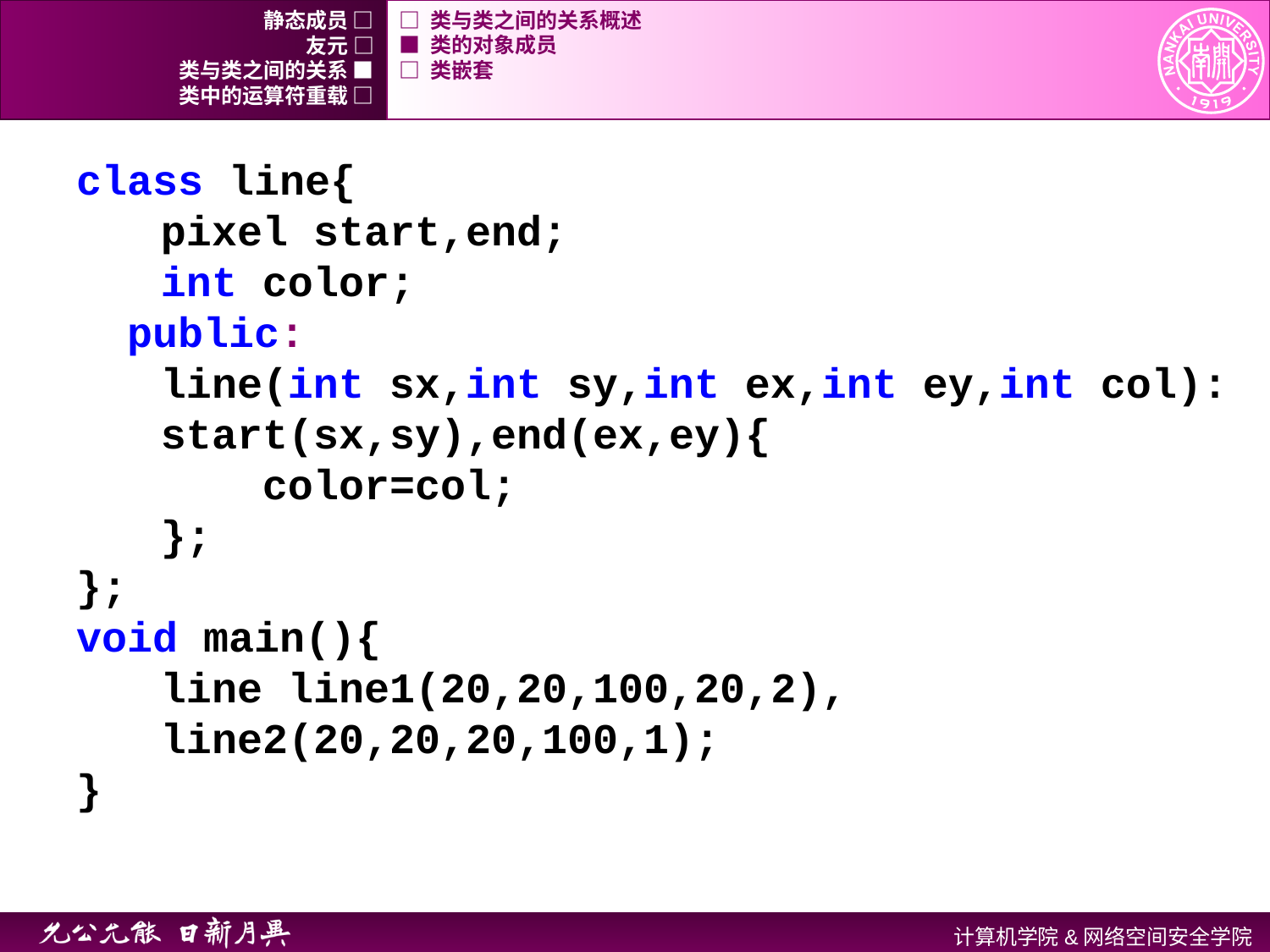

静态成员 □
□ 类与类之间的关系概述
友元 □
■ 类的对象成员
类与类之间的关系 ■
□ 类嵌套
类中的运算符重载 □

class line{
	pixel start,end;
	int color;
  public:
	line(int sx,int sy,int ex,int ey,int col):
	start(sx,sy),end(ex,ey){
	    color=col;
	};
};
void main(){
	line line1(20,20,100,20,2), line2(20,20,20,100,1);
}